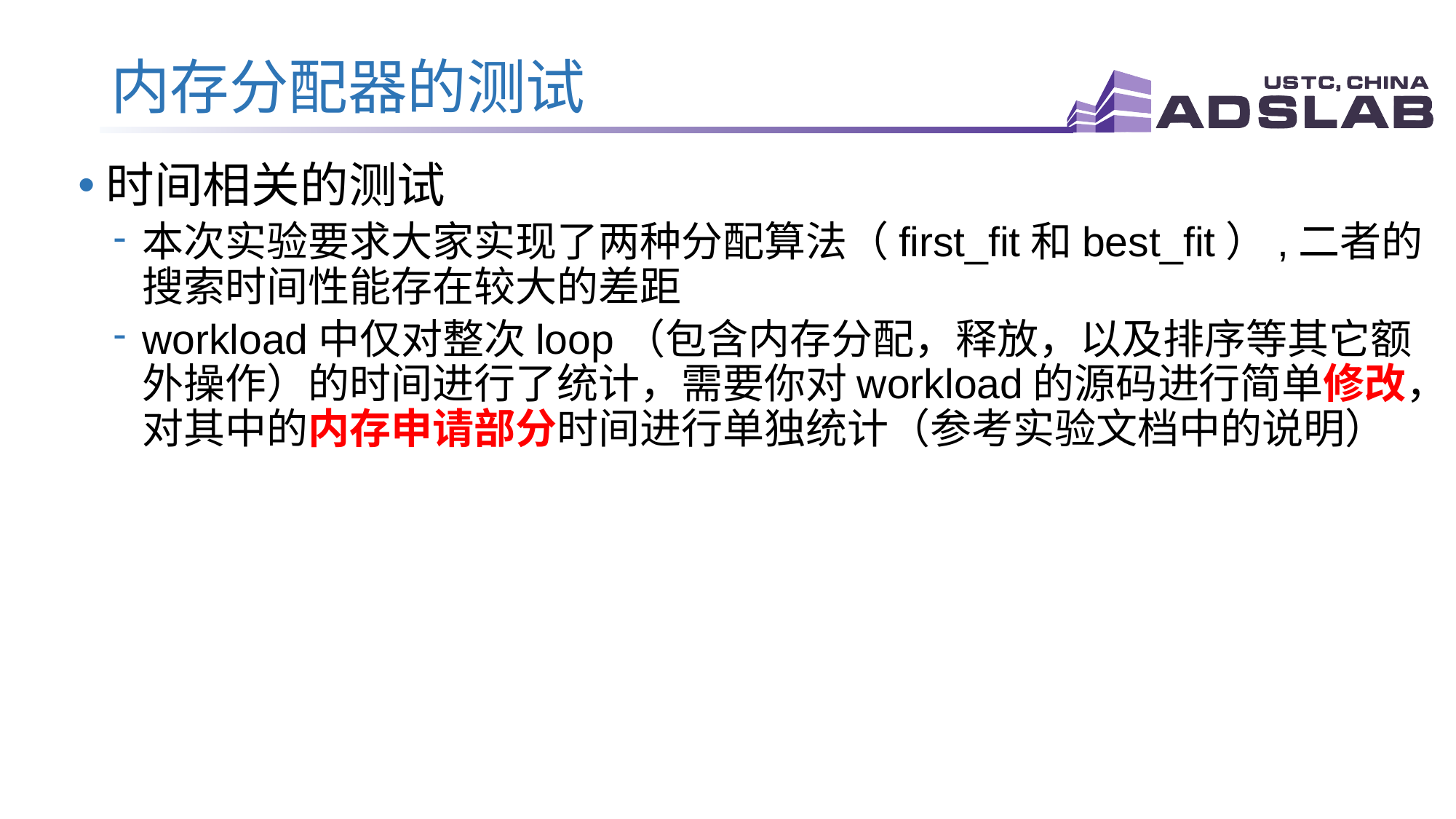

# 内存分配器的测试
时间相关的测试
本次实验要求大家实现了两种分配算法（first_fit和best_fit）,二者的搜索时间性能存在较大的差距
workload中仅对整次loop（包含内存分配，释放，以及排序等其它额外操作）的时间进行了统计，需要你对workload的源码进行简单修改，对其中的内存申请部分时间进行单独统计（参考实验文档中的说明）

23